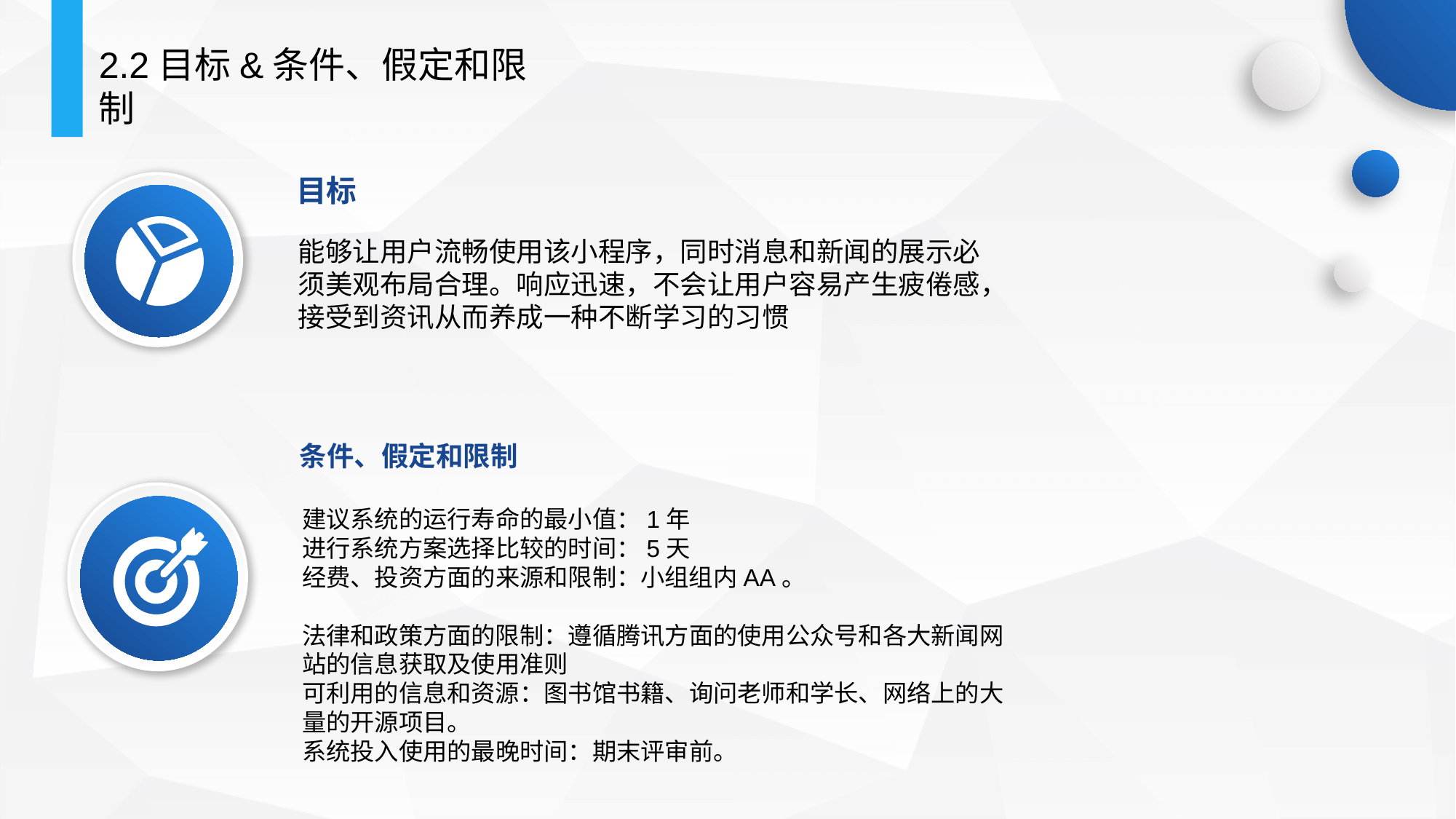

2.2目标&条件、假定和限制

目标

能够让用户流畅使用该小程序，同时消息和新闻的展示必须美观布局合理。响应迅速，不会让用户容易产生疲倦感，
接受到资讯从而养成一种不断学习的习惯

条件、假定和限制

建议系统的运行寿命的最小值：1年
进行系统方案选择比较的时间：5天
经费、投资方面的来源和限制：小组组内AA。

法律和政策方面的限制：遵循腾讯方面的使用公众号和各大新闻网站的信息获取及使用准则
可利用的信息和资源：图书馆书籍、询问老师和学长、网络上的大量的开源项目。
系统投入使用的最晚时间：期末评审前。